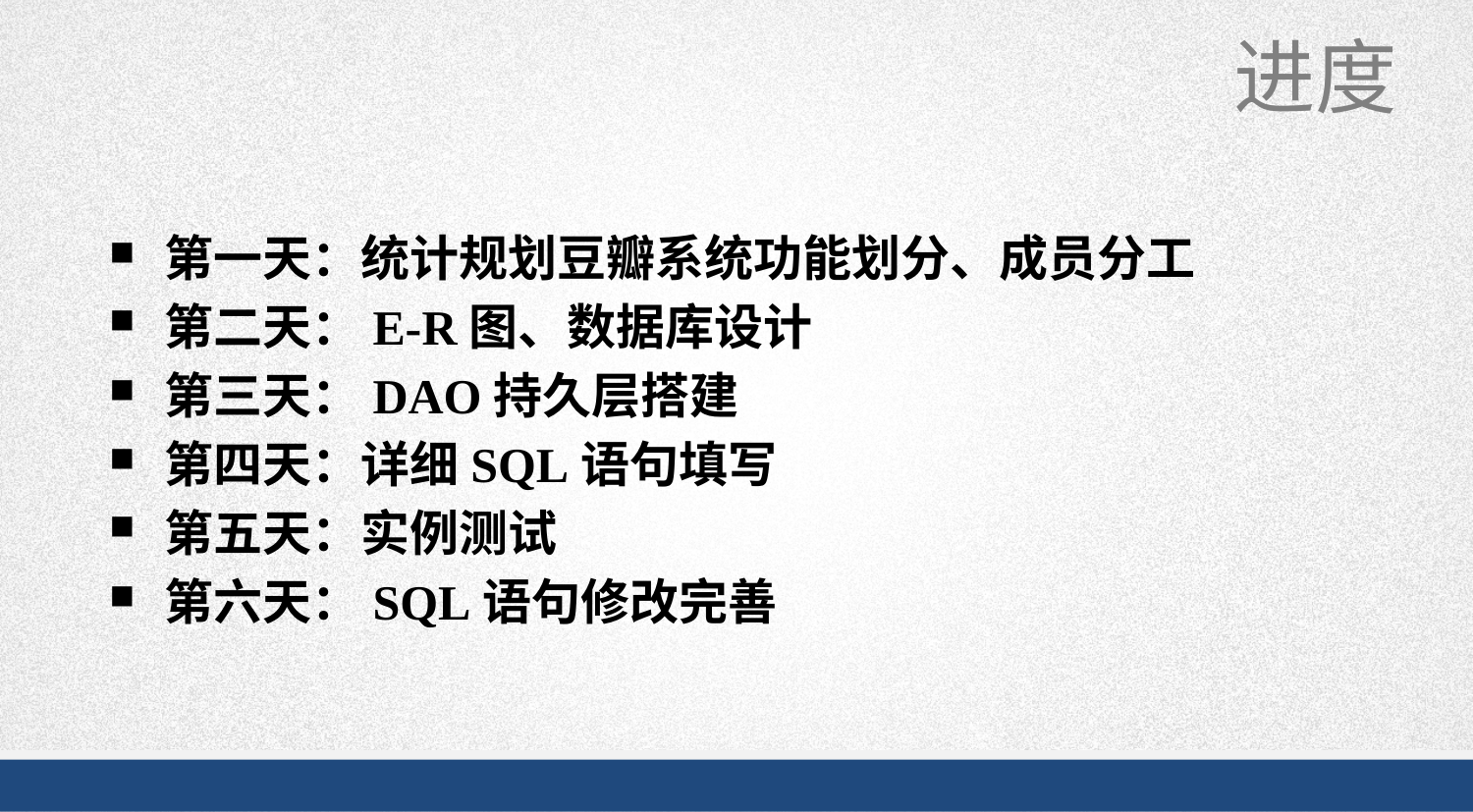

#
第一天：统计规划豆瓣系统功能划分、成员分工
第二天：E-R图、数据库设计
第三天：DAO持久层搭建
第四天：详细SQL语句填写
第五天：实例测试
第六天：SQL语句修改完善